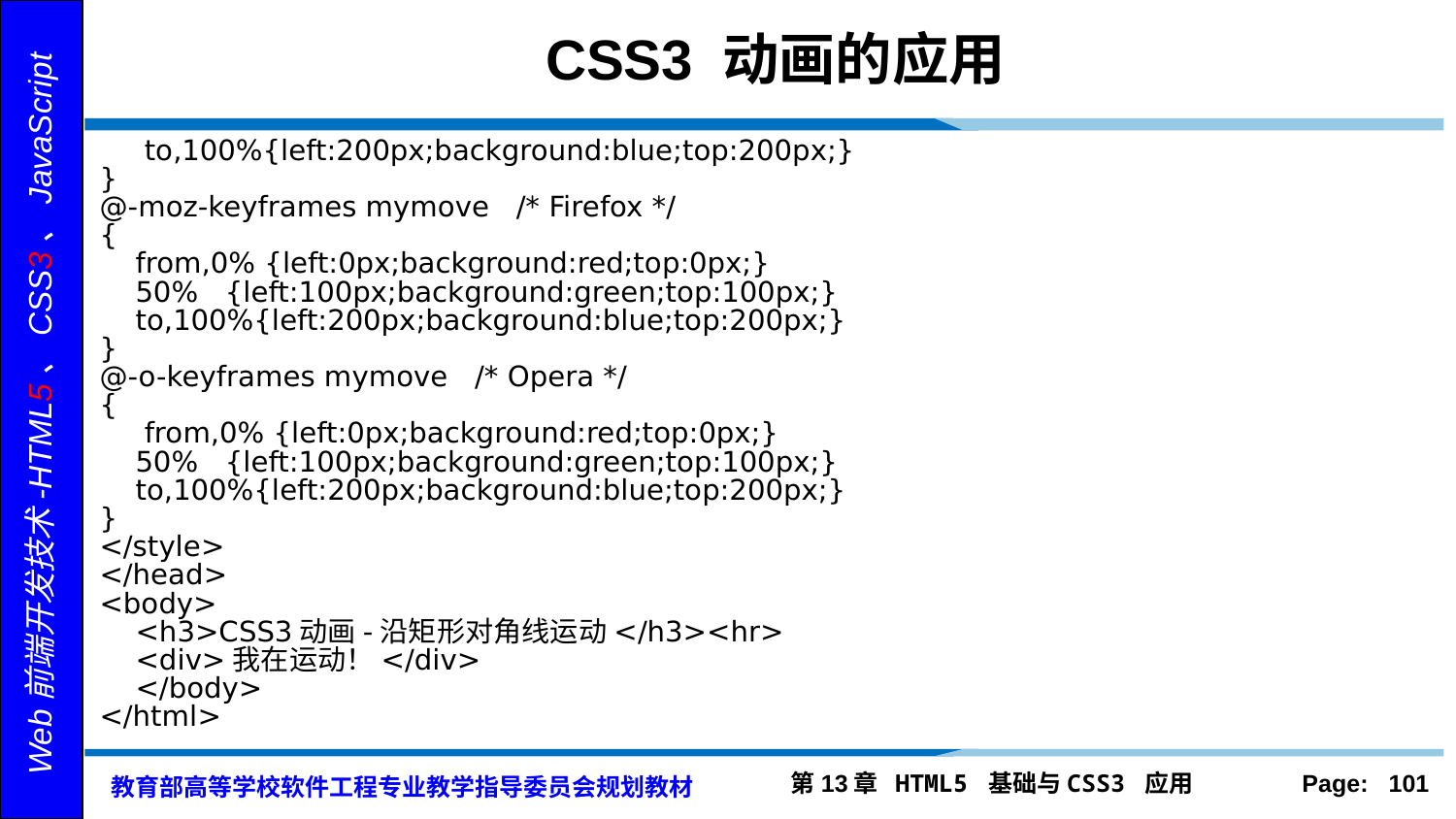

# CSS3 动画的应用
     to,100%{left:200px;background:blue;top:200px;}
}
@-moz-keyframes mymove   /* Firefox */
{
    from,0% {left:0px;background:red;top:0px;}
    50%   {left:100px;background:green;top:100px;}
    to,100%{left:200px;background:blue;top:200px;}
}
@-o-keyframes mymove   /* Opera */
{
     from,0% {left:0px;background:red;top:0px;}
    50%   {left:100px;background:green;top:100px;}
    to,100%{left:200px;background:blue;top:200px;}
}
</style>
</head>
<body>​
    <h3>CSS3动画-沿矩形对角线运动</h3><hr>
    <div>我在运动！</div>​
    </body>
</html>